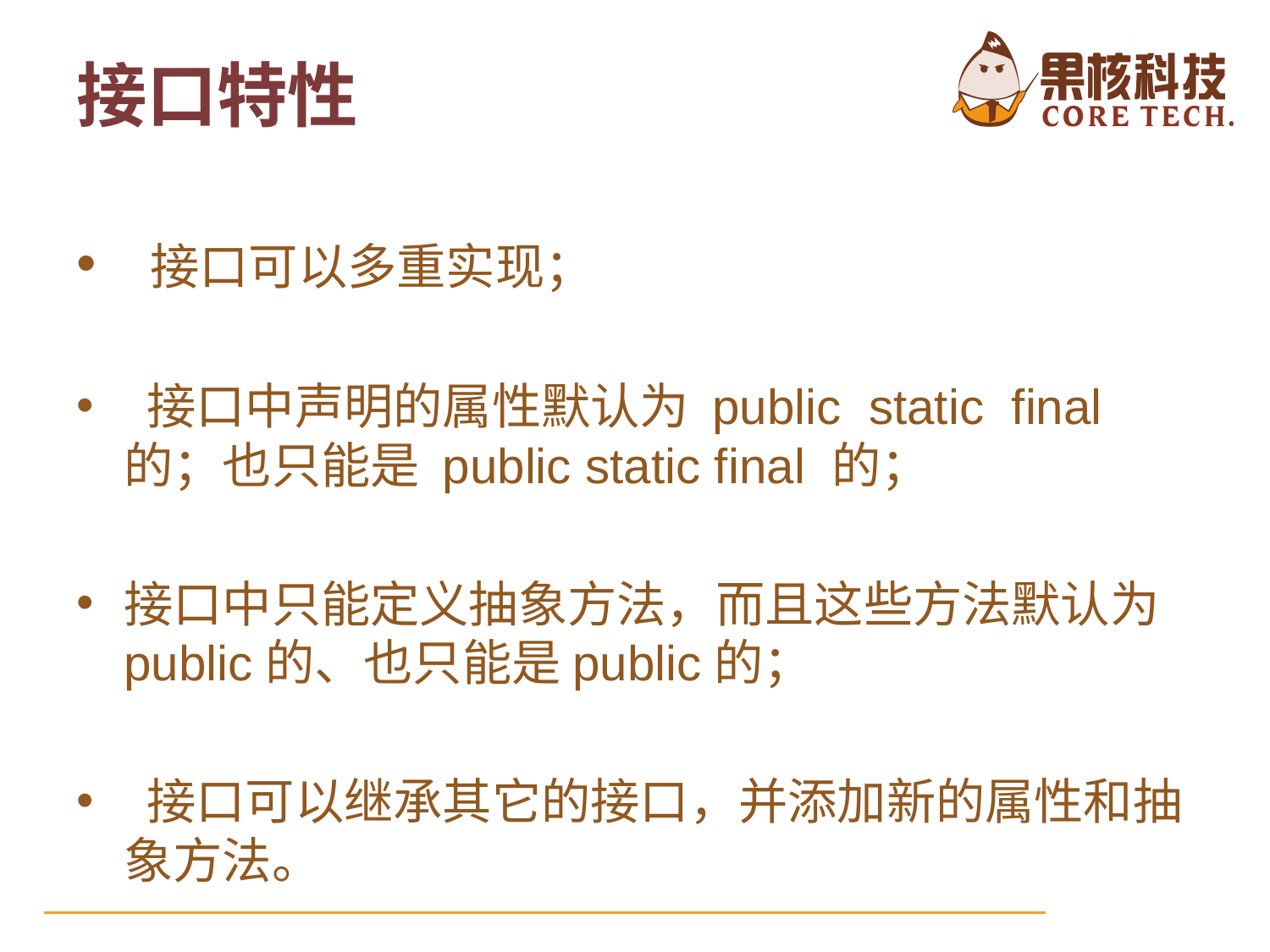

接口特性
 接口可以多重实现；

 接口中声明的属性默认为 public  static  final 的；也只能是 public static final 的；

接口中只能定义抽象方法，而且这些方法默认为public的、也只能是public的；

 接口可以继承其它的接口，并添加新的属性和抽象方法。